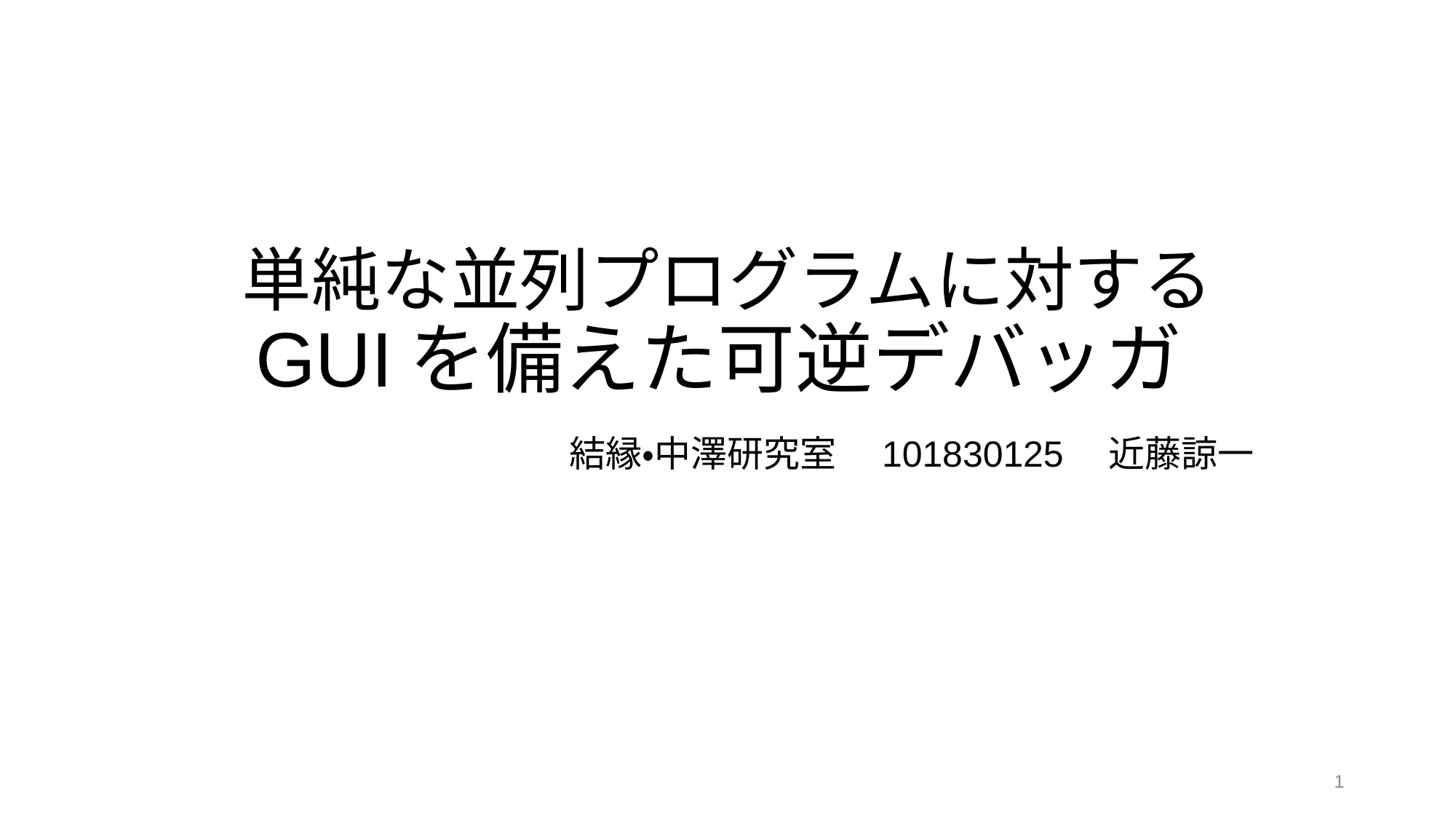

# 単純な並列プログラムに対する GUIを備えた可逆デバッガ
結縁・中澤研究室　101830125　近藤諒一
1